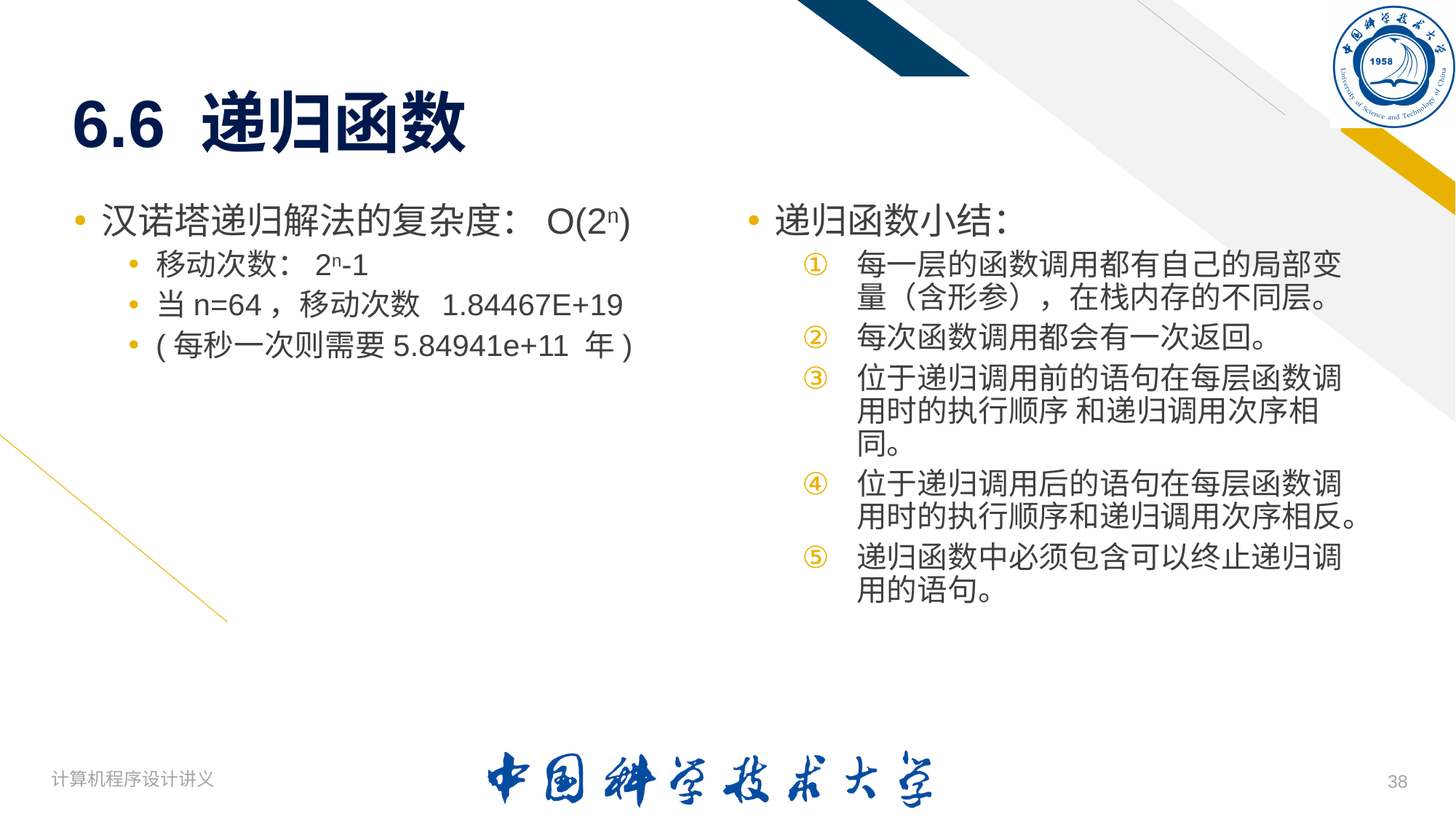

# 6.6 递归函数
汉诺塔递归解法的复杂度：O(2n)
移动次数：2n-1
当n=64，移动次数  1.84467E+19
(每秒一次则需要5.84941e+11 年)

递归函数小结：
每一层的函数调用都有自己的局部变量（含形参），在栈内存的不同层。
每次函数调用都会有一次返回。
位于递归调用前的语句在每层函数调用时的执行顺序 和递归调用次序相同。
位于递归调用后的语句在每层函数调用时的执行顺序和递归调用次序相反。
递归函数中必须包含可以终止递归调用的语句。
计算机程序设计讲义
38